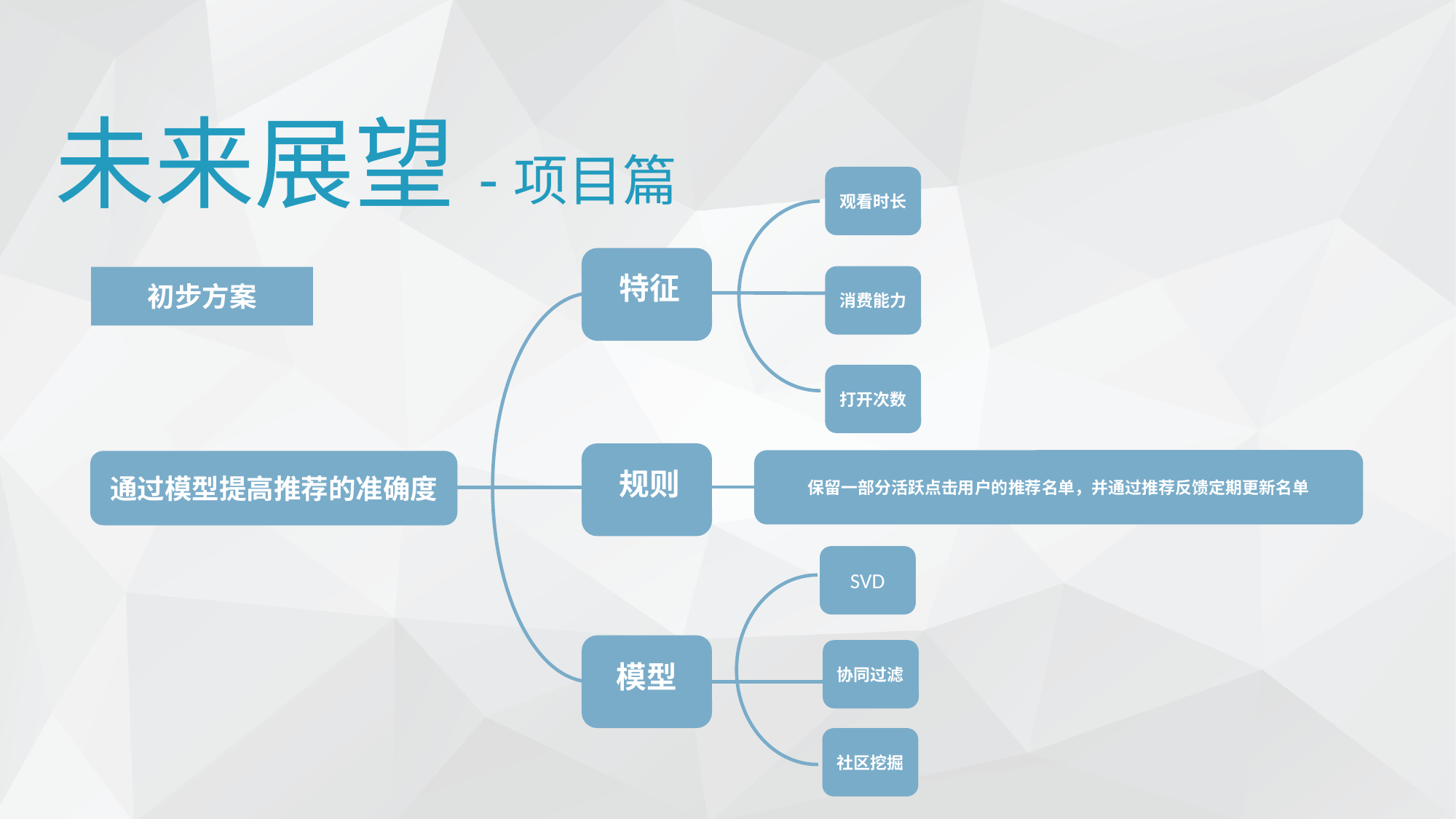

未来展望-项目篇
观看时长

特征

规则

模型
消费能力
初步方案
打开次数
保留一部分活跃点击用户的推荐名单，并通过推荐反馈定期更新名单
通过模型提高推荐的准确度
SVD

协同过滤
社区挖掘